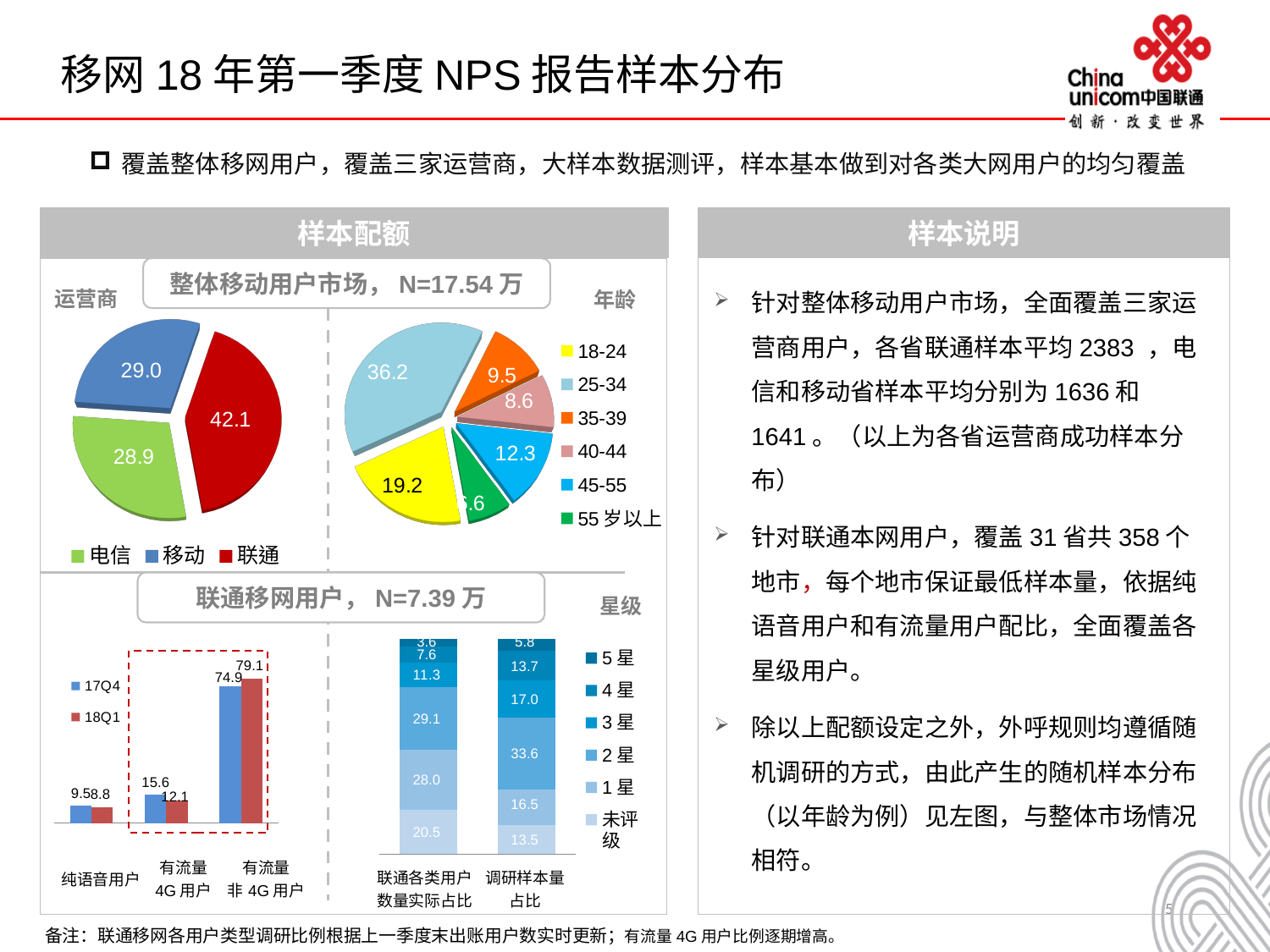

移网18年第一季度NPS报告样本分布
覆盖整体移网用户，覆盖三家运营商，大样本数据测评，样本基本做到对各类大网用户的均匀覆盖

样本配额
样本说明
针对整体移动用户市场，全面覆盖三家运营商用户，各省联通样本平均2383 ，电信和移动省样本平均分别为1636和1641。（以上为各省运营商成功样本分布）
针对联通本网用户，覆盖31省共358个地市，每个地市保证最低样本量，依据纯语音用户和有流量用户配比，全面覆盖各星级用户。
除以上配额设定之外，外呼规则均遵循随机调研的方式，由此产生的随机样本分布（以年龄为例）见左图，与整体市场情况相符。

整体移动用户市场，N=17.54万
运营商
年龄

[unsupported chart]

[unsupported chart]

联通移网用户，N=7.39万
星级

### Chart

| Category | 未评级 | 1星 | 2星 | 3星 | 4星 | 5星 |
|---|---|---|---|---|---|---|
| 联通各星级用户实际占比(%) | 20.54042225338065 | 27.991448726715415 | 29.063737578527622 | 11.281202521650718 | 7.564070618279185 | 3.559118301445927 |
| 调研样本分配比例（%) | 13.485488412389081 | 16.451429499675086 | 33.571583279185596 | 17.01998050682263 | 13.712908815248024 | 5.758609486679698 |

### Chart

| Category | 17Q4 | 18Q1 |
|---|---|---|
| 纯语音用户 | 9.5 | 8.8030647606671 |
| 有流量非4G用户 | 15.6 | 12.123673380983318 |
| 有流量4G用户 | 74.9 | 79.07326185834958 |
| 纯语音用户 | 有流量 4G用户 | 有流量 非4G用户 |
| --- | --- | --- |
| 联通各类用户数量实际占比 | 调研样本量 占比 |
| --- | --- |
备注：联通移网各用户类型调研比例根据上一季度末出账用户数实时更新；有流量4G用户比例逐期增高。